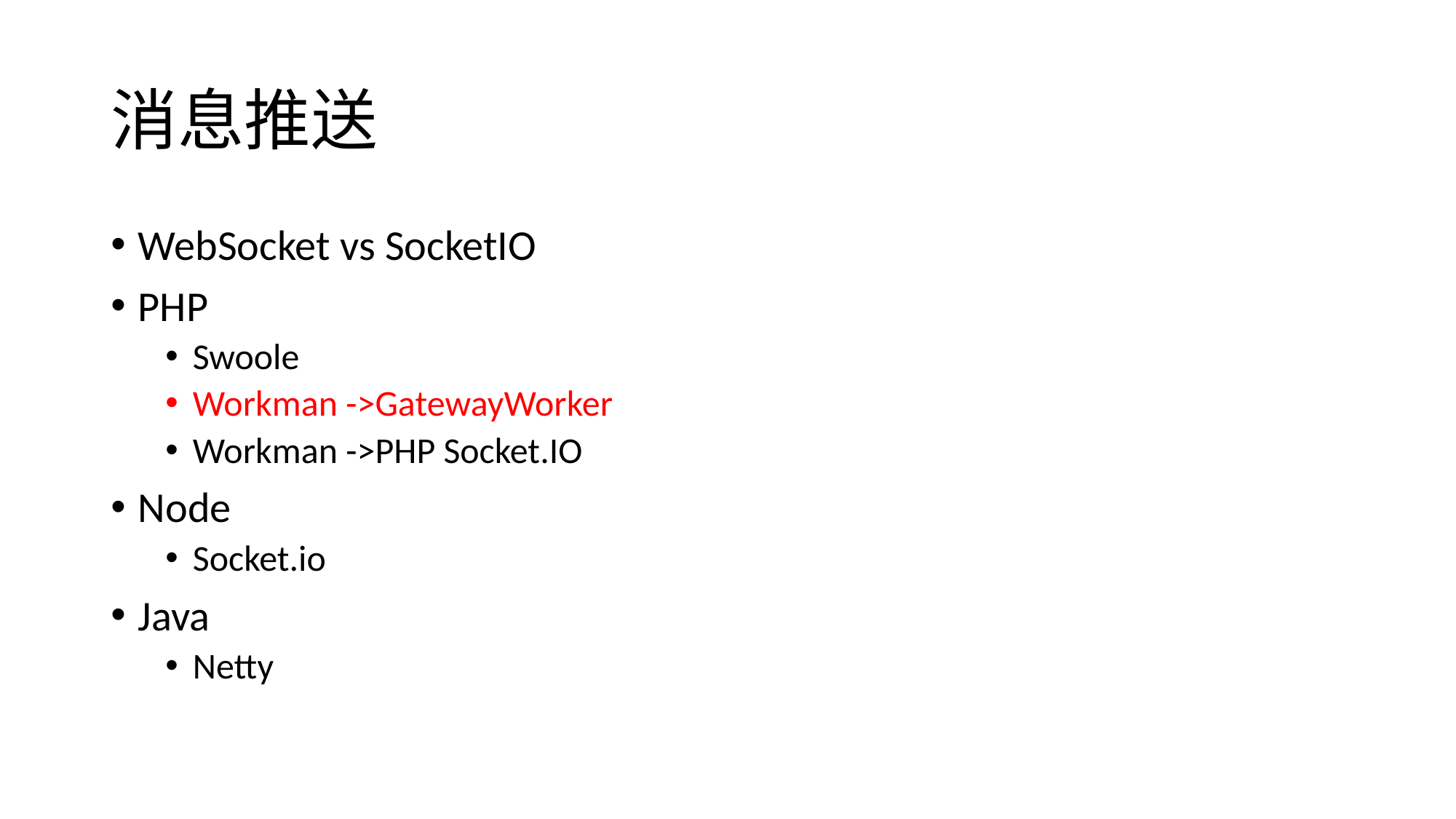

# 消息推送
WebSocket vs SocketIO
PHP
Swoole
Workman ->GatewayWorker
Workman ->PHP Socket.IO
Node
Socket.io
Java
Netty